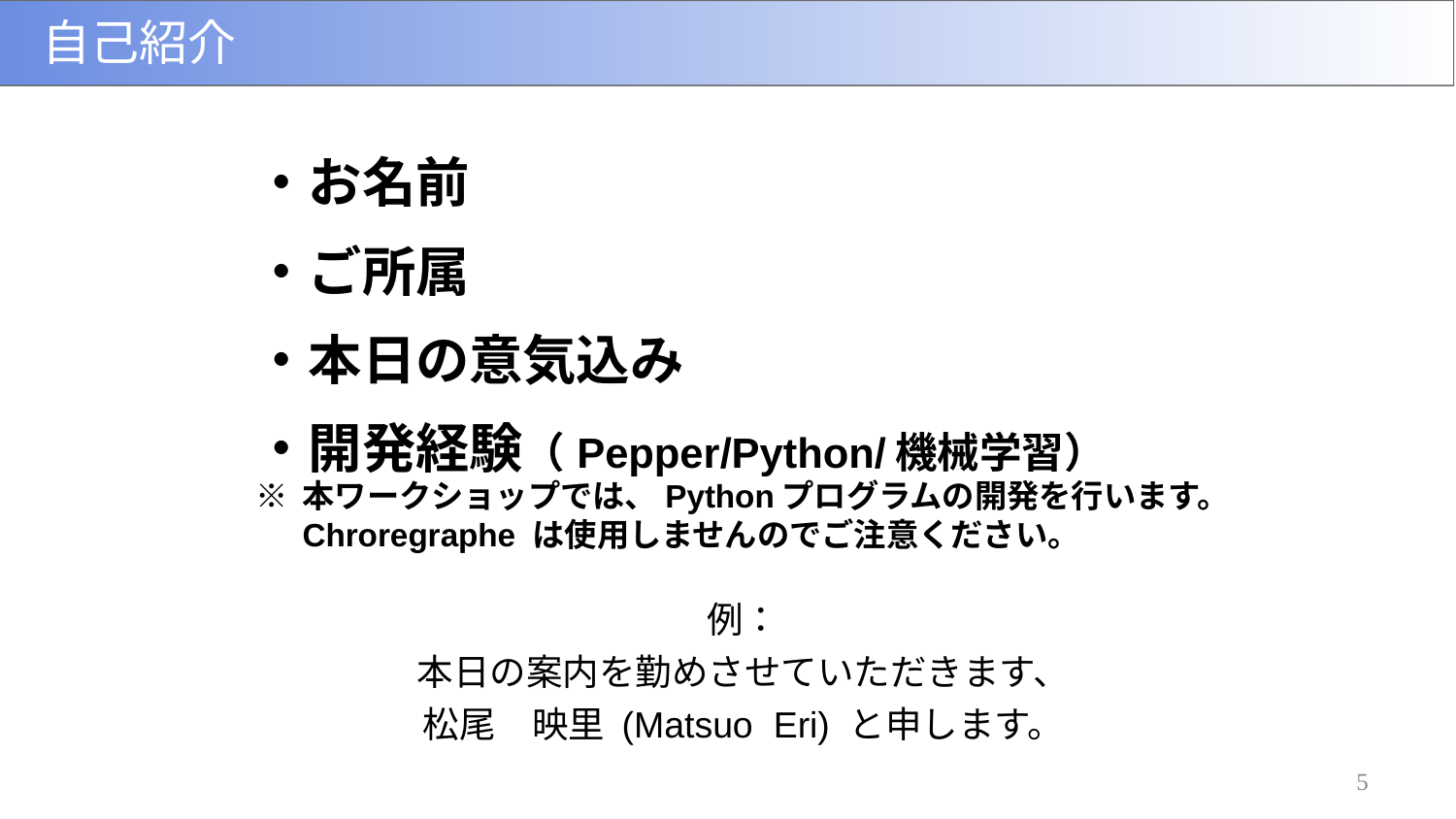

# 自己紹介
・お名前
・ご所属
・本日の意気込み
・開発経験（Pepper/Python/機械学習）

※ 本ワークショップでは、Pythonプログラムの開発を行います。
　 Chroregraphe は使用しませんのでご注意ください。
例：
本日の案内を勤めさせていただきます、
松尾　映里 (Matsuo  Eri) と申します。
5